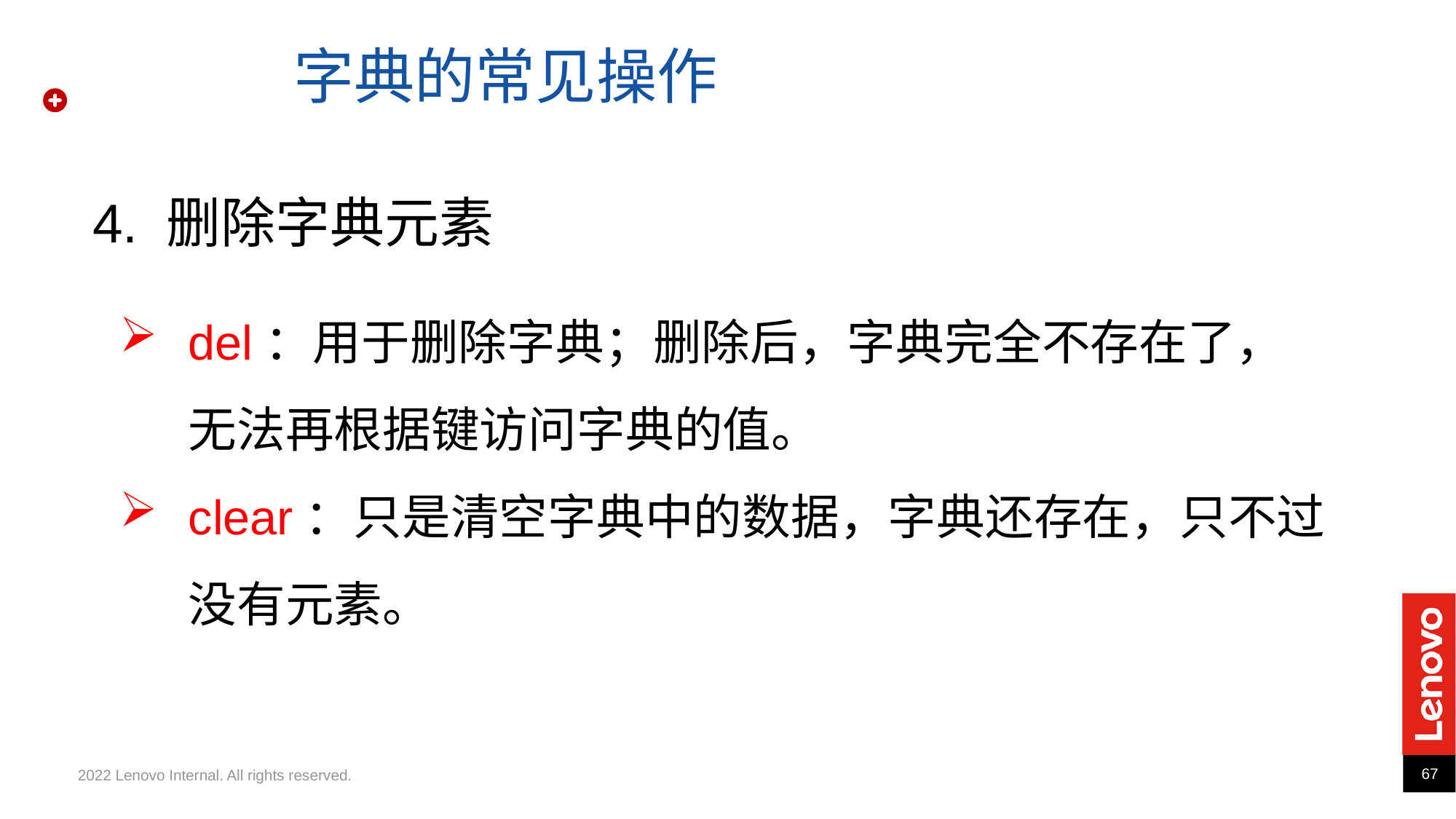

字典的常见操作
4. 删除字典元素
del：用于删除字典；删除后，字典完全不存在了，无法再根据键访问字典的值。
clear：只是清空字典中的数据，字典还存在，只不过没有元素。